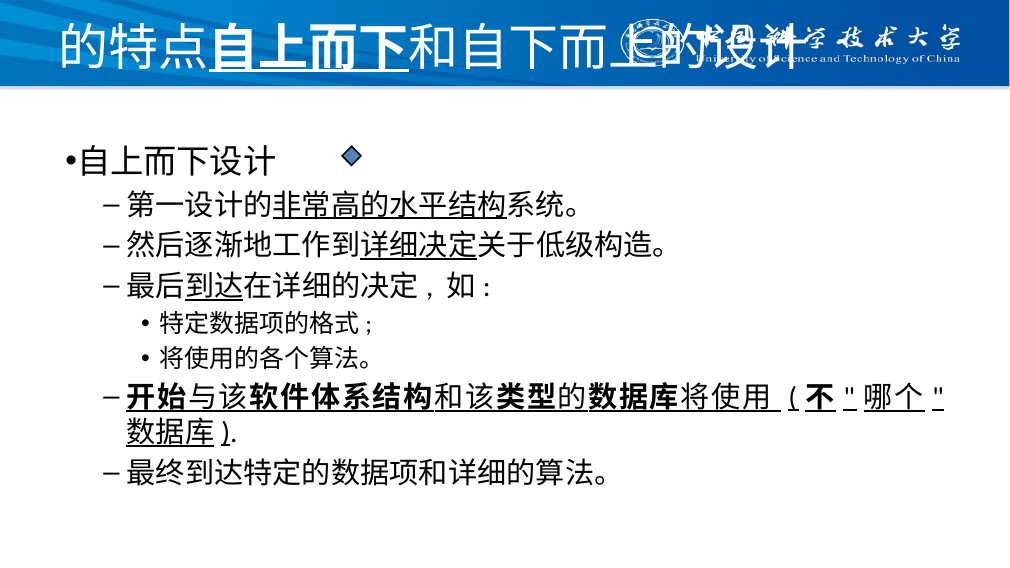

# 的特点自上而下和自下而上的设计
自上而下设计
第一设计的非常高的水平结构系统。
然后逐渐地工作到详细决定关于低级构造。
最后到达在详细的决定, 如:
特定数据项的格式;
将使用的各个算法。
开始与该软件体系结构和该类型的数据库将使用 (不"哪个" 数据库).
最终到达特定的数据项和详细的算法。